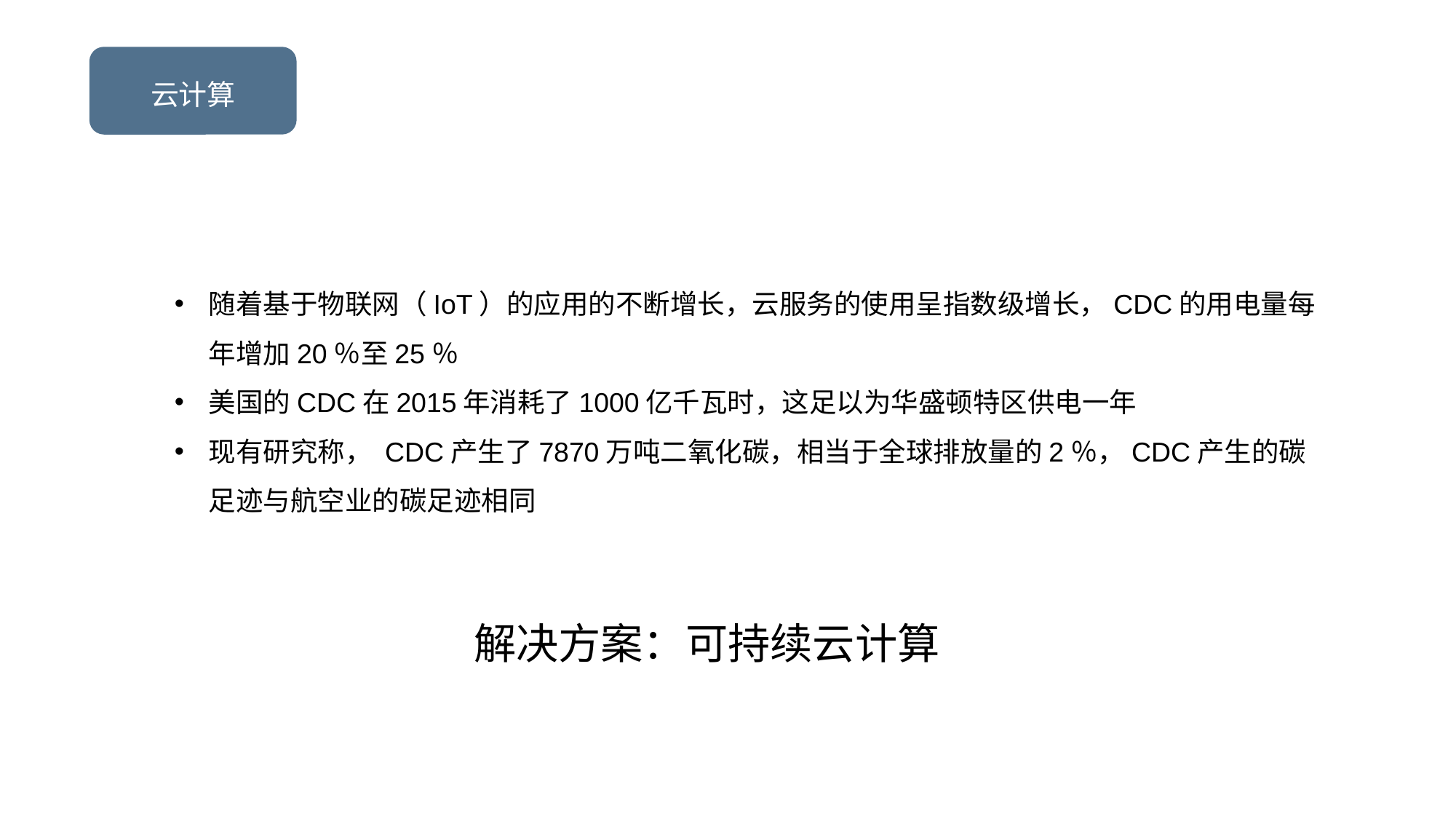

云计算
随着基于物联网（IoT）的应用的不断增长，云服务的使用呈指数级增长，CDC的用电量每年增加20％至25％
美国的CDC在2015年消耗了1000亿千瓦时，这足以为华盛顿特区供电一年
现有研究称， CDC产生了7870万吨二氧化碳，相当于全球排放量的2％，CDC产生的碳足迹与航空业的碳足迹相同
解决方案：可持续云计算